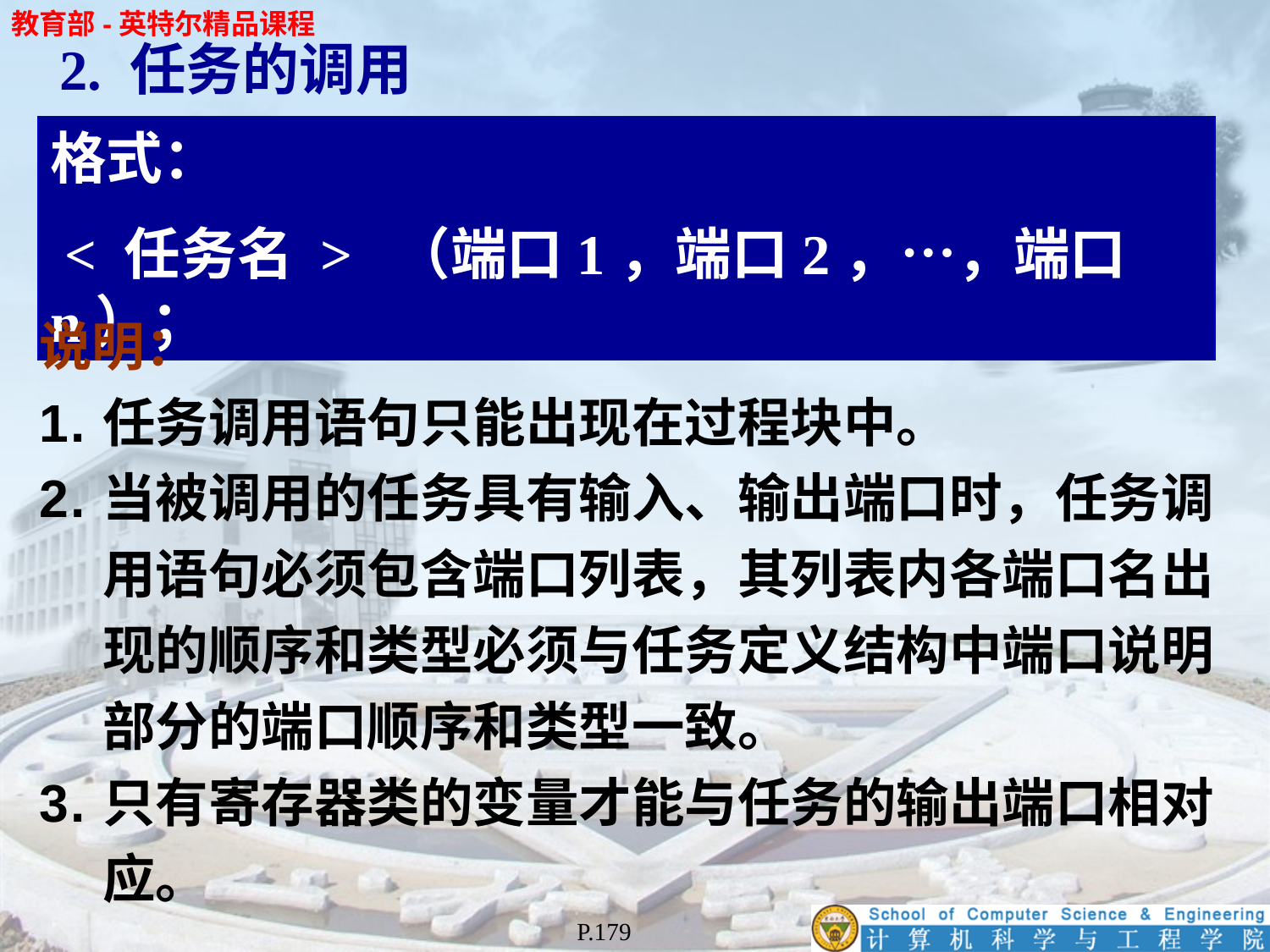

2. 任务的调用
格式：
 < 任务名 >  （端口1，端口2，…，端口n）；
说明：
任务调用语句只能出现在过程块中。
当被调用的任务具有输入、输出端口时，任务调用语句必须包含端口列表，其列表内各端口名出现的顺序和类型必须与任务定义结构中端口说明部分的端口顺序和类型一致。
只有寄存器类的变量才能与任务的输出端口相对应。
P.179